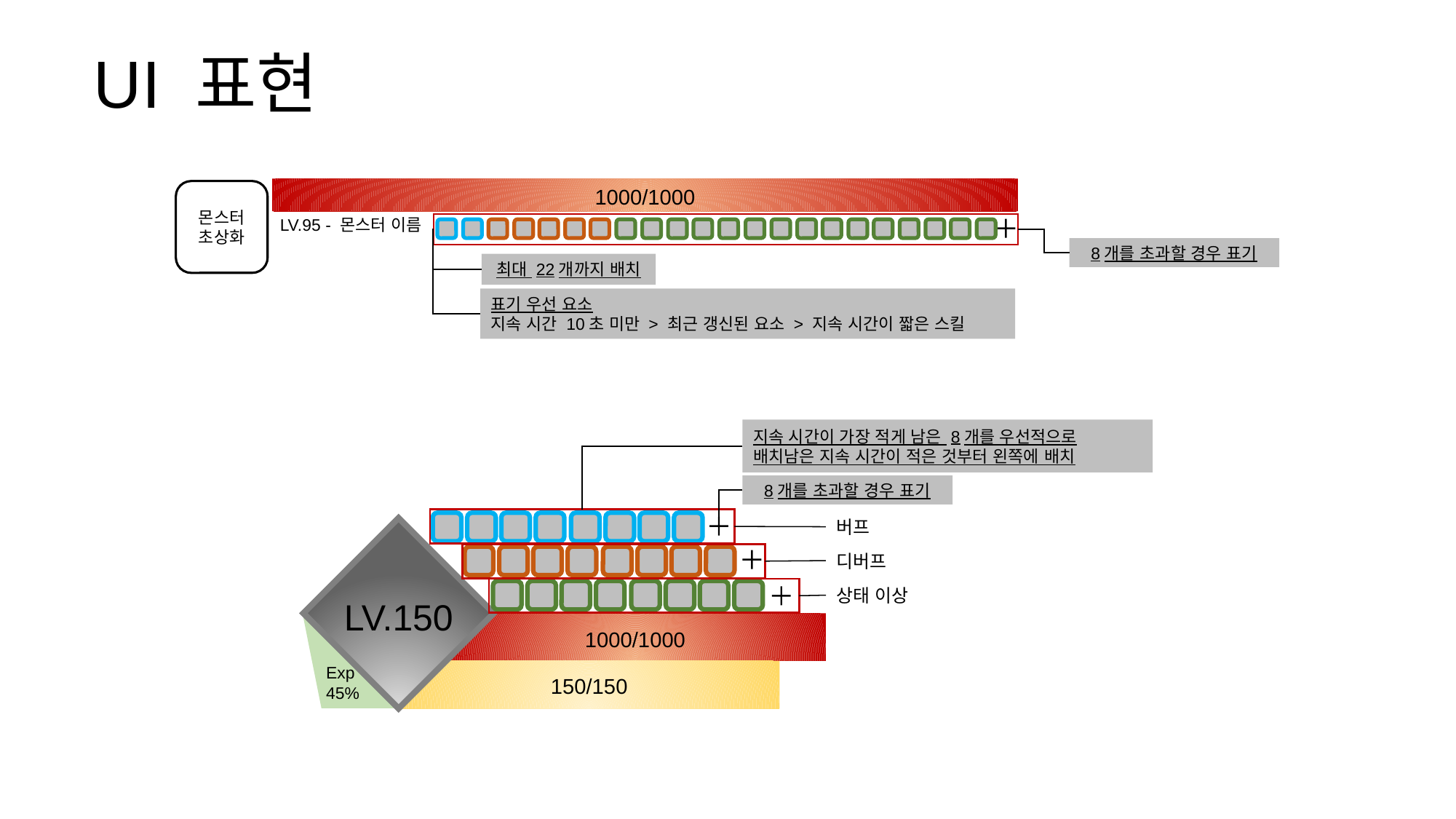

UI 표현

1000/1000
몬스터
초상화
LV.95 - 몬스터 이름

8개를 초과할 경우 표기
최대 22개까지 배치
표기 우선 요소
지속 시간 10초 미만 > 최근 갱신된 요소 > 지속 시간이 짧은 스킬
지속 시간이 가장 적게 남은 8개를 우선적으로 배치남은 지속 시간이 적은 것부터 왼쪽에 배치
8개를 초과할 경우 표기

버프

디버프

상태 이상

LV.150

1000/1000
Exp
45%

150/150